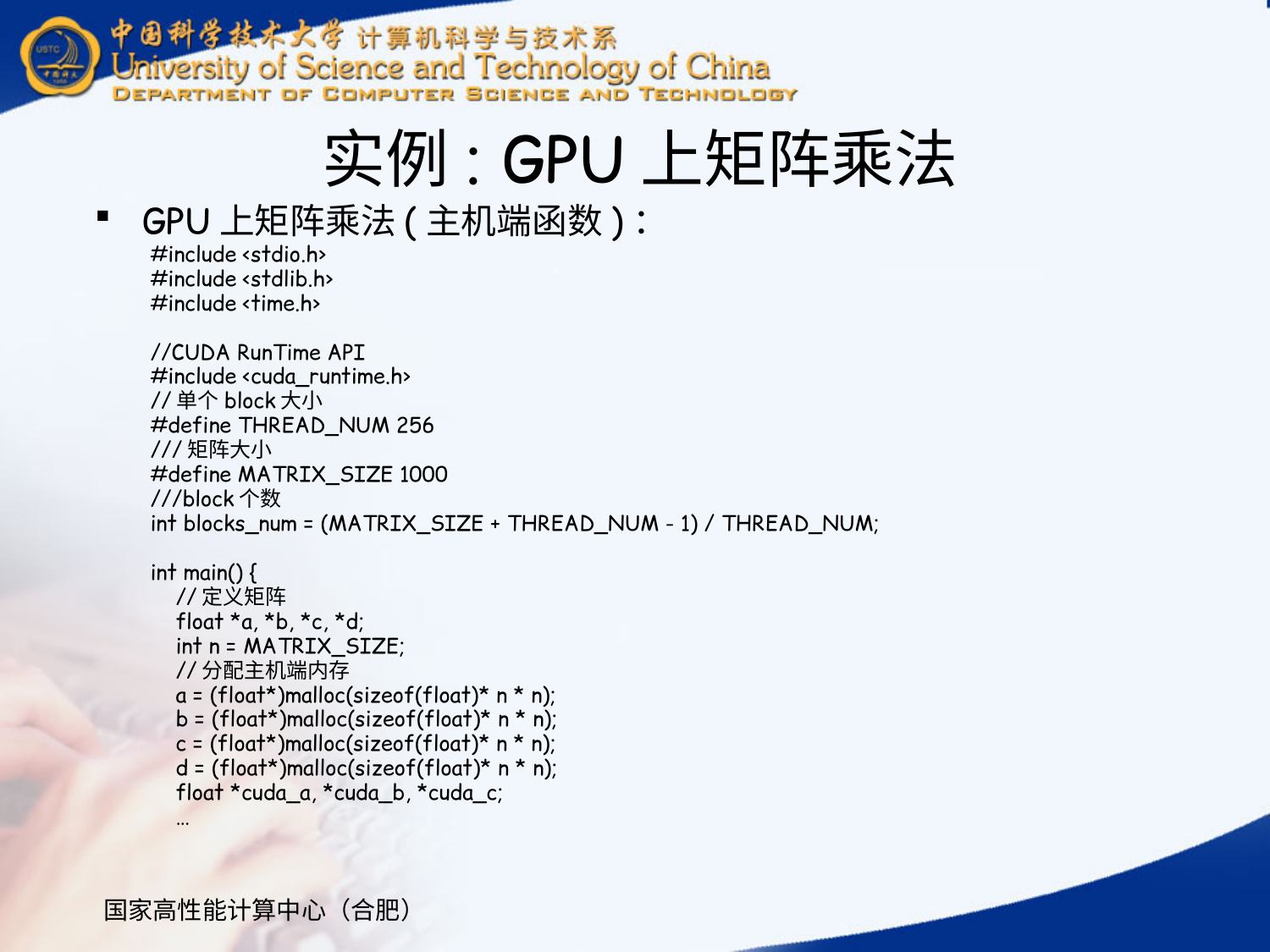

# 实例: GPU上矩阵乘法
GPU上矩阵乘法(主机端函数)：
#include <stdio.h>
#include <stdlib.h>
#include <time.h>

//CUDA RunTime API
#include <cuda_runtime.h>
//单个block大小
#define THREAD_NUM 256
///矩阵大小
#define MATRIX_SIZE 1000
///block个数
int blocks_num = (MATRIX_SIZE + THREAD_NUM - 1) / THREAD_NUM;

int main() {
    //定义矩阵
    float *a, *b, *c, *d;
    int n = MATRIX_SIZE;
    //分配主机端内存
    a = (float*)malloc(sizeof(float)* n * n);
    b = (float*)malloc(sizeof(float)* n * n);
    c = (float*)malloc(sizeof(float)* n * n);
    d = (float*)malloc(sizeof(float)* n * n);
    float *cuda_a, *cuda_b, *cuda_c;
    …

国家高性能计算中心（合肥）